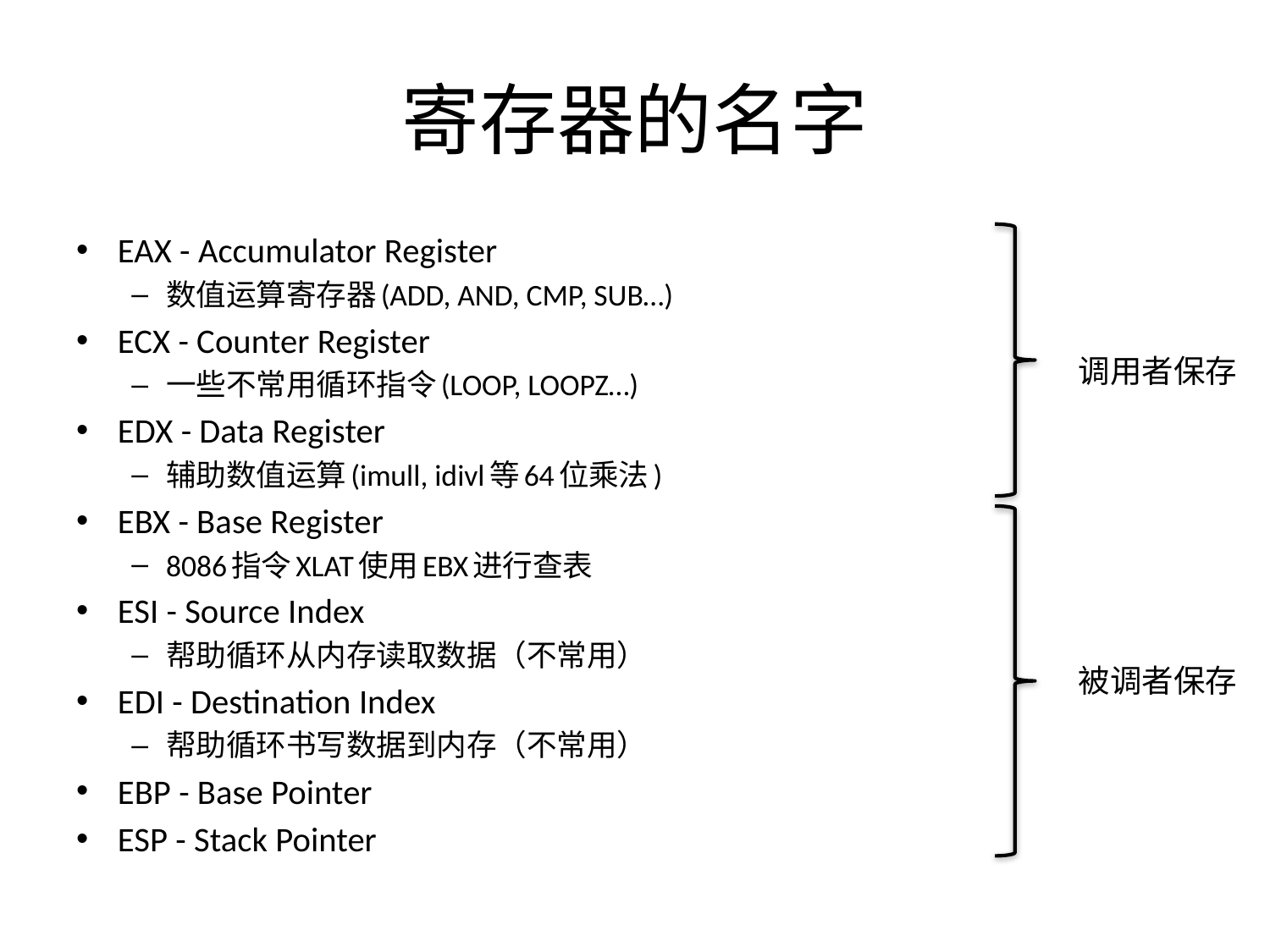

# 寄存器的名字
EAX - Accumulator Register
数值运算寄存器(ADD, AND, CMP, SUB…)
ECX - Counter Register
一些不常用循环指令(LOOP, LOOPZ…)
EDX - Data Register
辅助数值运算(imull, idivl等64位乘法)
EBX - Base Register
8086指令XLAT使用EBX进行查表
ESI - Source Index
帮助循环从内存读取数据（不常用）
EDI - Destination Index
帮助循环书写数据到内存（不常用）
EBP - Base Pointer
ESP - Stack Pointer

调用者保存

被调者保存